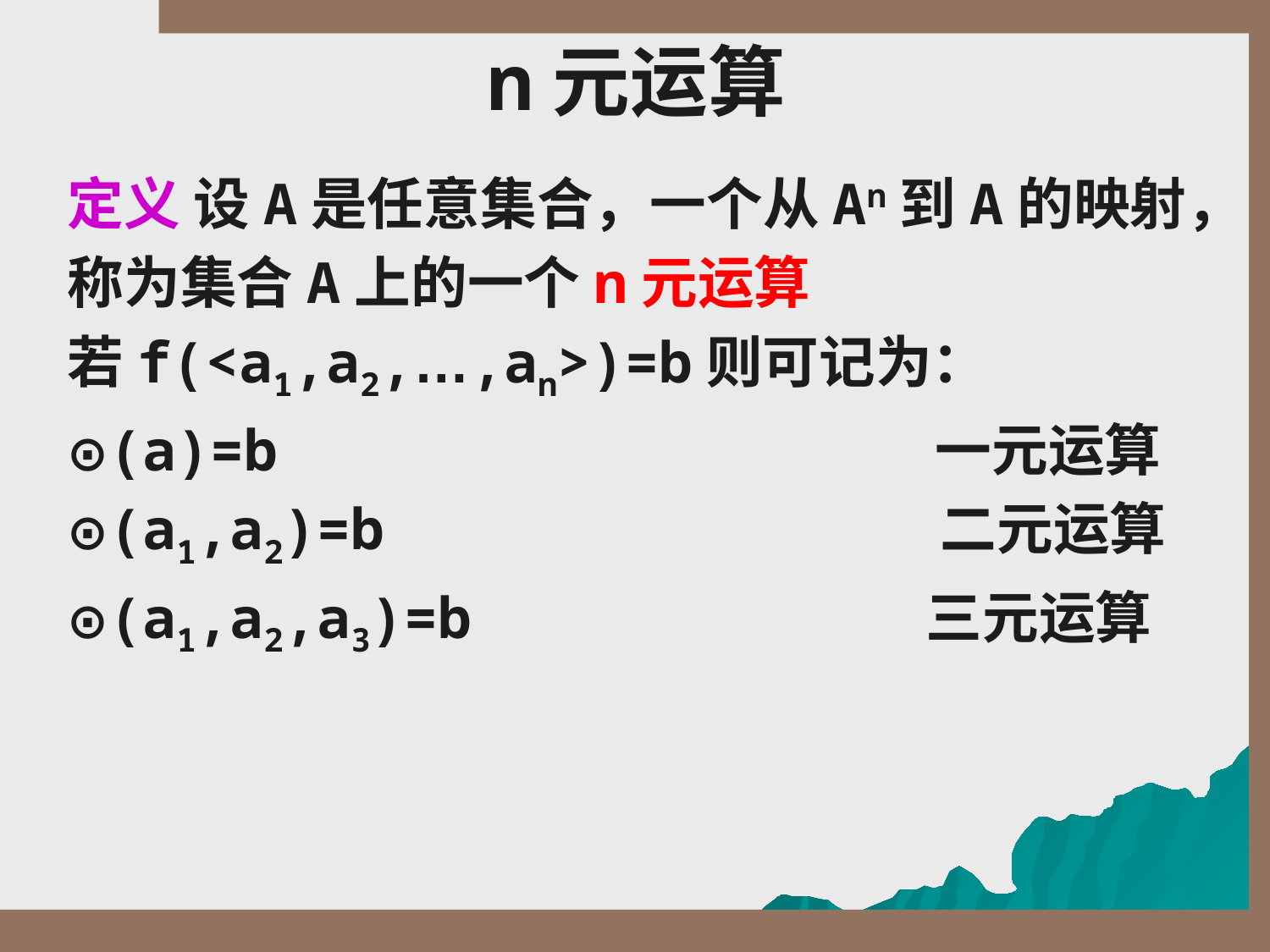

# n元运算
定义 设A是任意集合，一个从An到A的映射，
称为集合A上的一个n元运算。
若f(<a1,a2,…,an>)=b则可记为：
⊙(a)=b                   一元运算
⊙(a1,a2)=b                二元运算
⊙(a1,a2,a3)=b             三元运算

5